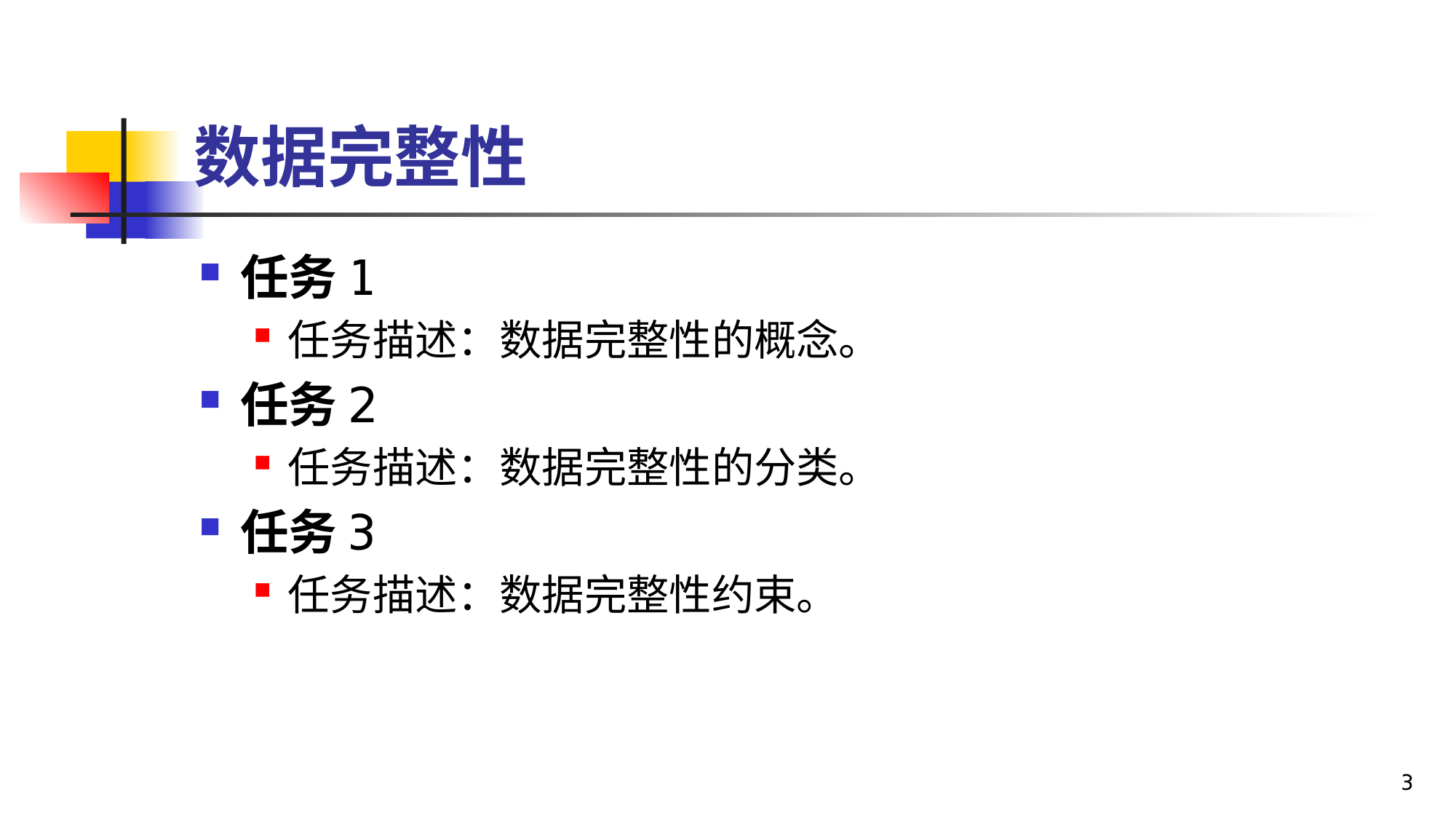

# 数据完整性
任务1
任务描述：数据完整性的概念。
任务2
任务描述：数据完整性的分类。
任务3
任务描述：数据完整性约束。

3